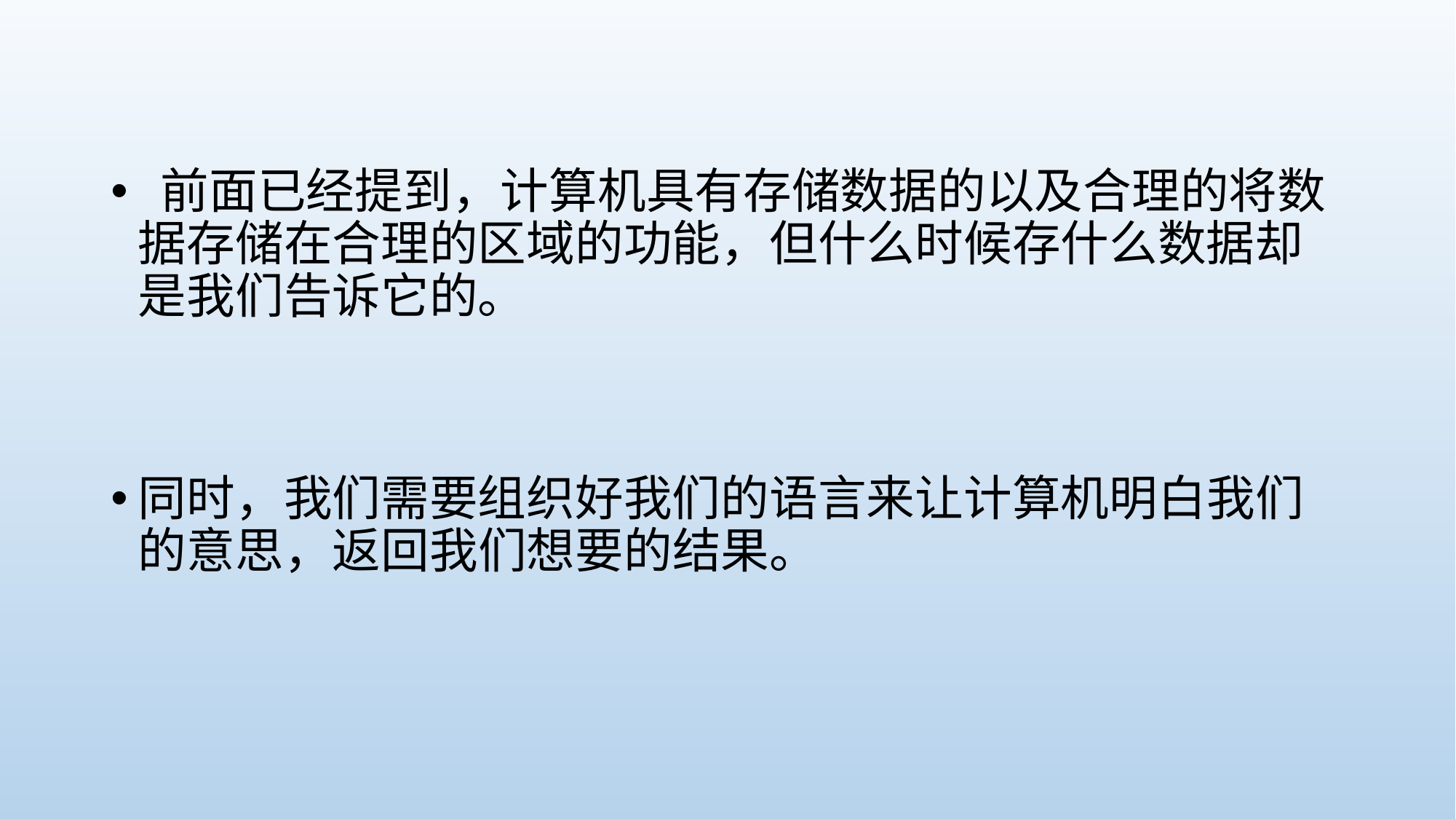

#
 前面已经提到，计算机具有存储数据的以及合理的将数据存储在合理的区域的功能，但什么时候存什么数据却是我们告诉它的。

同时，我们需要组织好我们的语言来让计算机明白我们的意思，返回我们想要的结果。